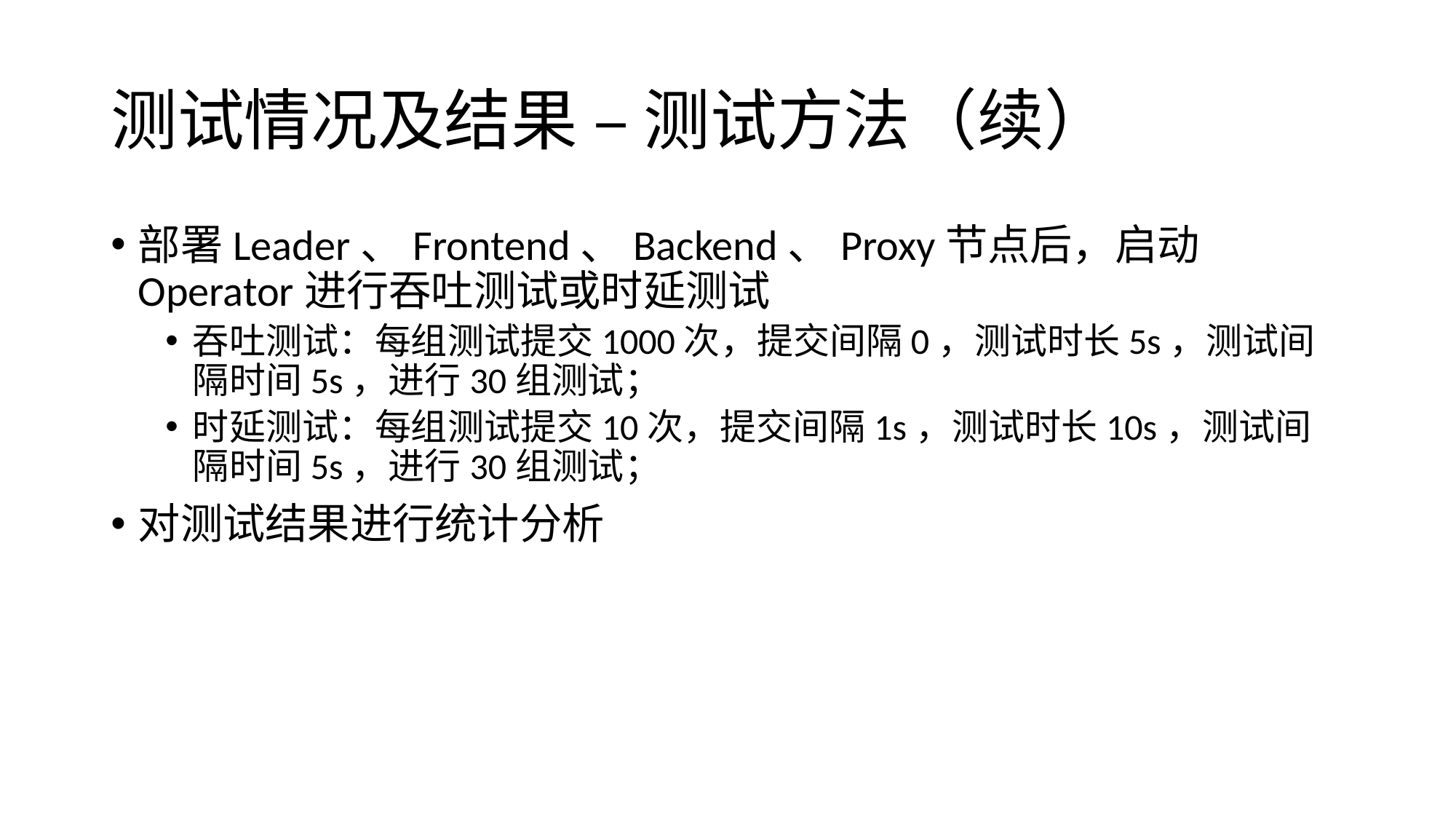

# 测试情况及结果 – 测试方法（续）
部署Leader、Frontend、Backend、Proxy节点后，启动Operator进行吞吐测试或时延测试
吞吐测试：每组测试提交1000次，提交间隔0，测试时长5s，测试间隔时间5s，进行30组测试；
时延测试：每组测试提交10次，提交间隔1s，测试时长10s，测试间隔时间5s，进行30组测试；
对测试结果进行统计分析